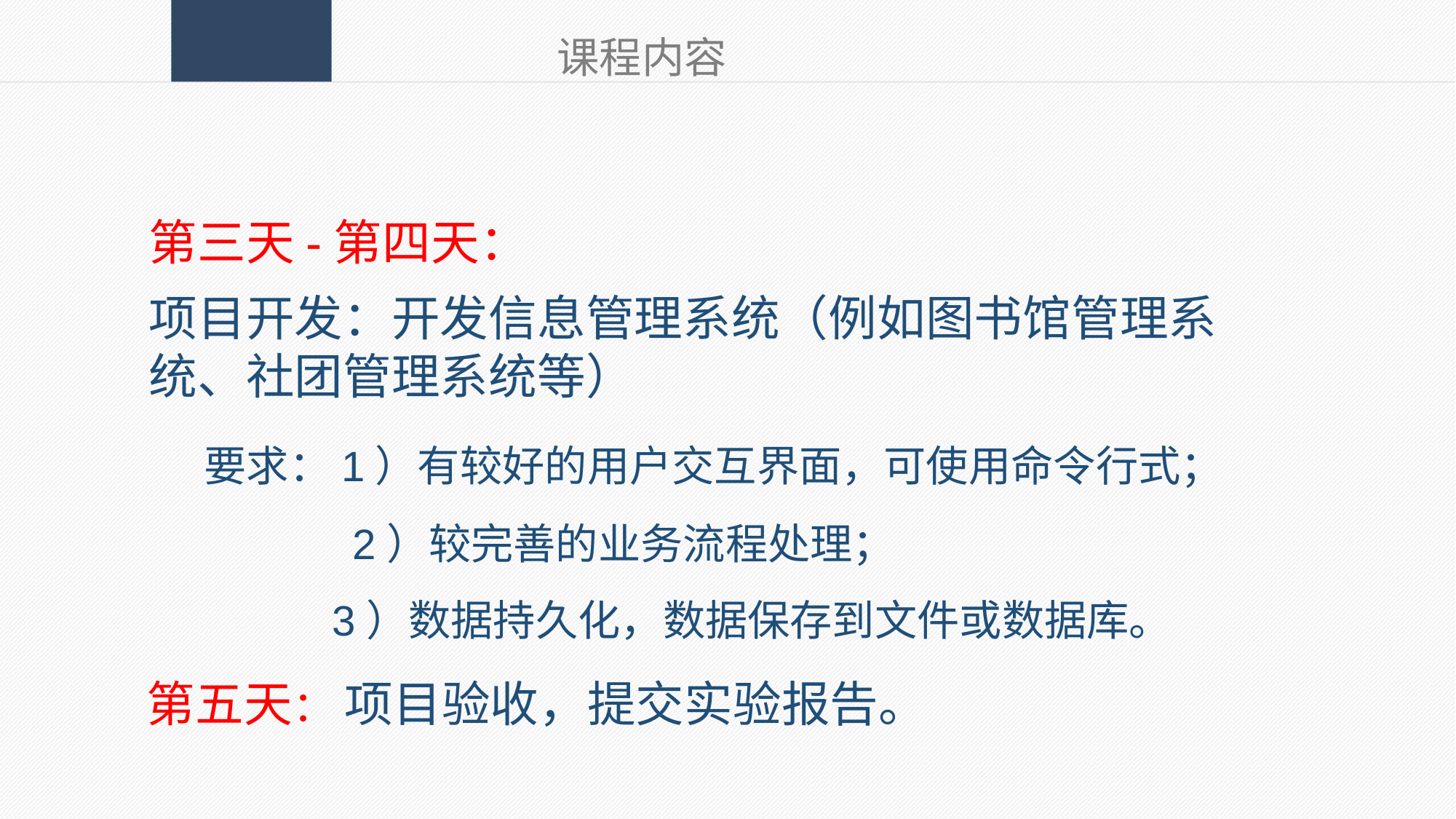

课程内容

第三天-第四天：
项目开发：开发信息管理系统（例如图书馆管理系统、社团管理系统等）
    要求：1）有较好的用户交互界面，可使用命令行式；
	        2）较完善的业务流程处理；
            3）数据持久化，数据保存到文件或数据库。
第五天： 项目验收，提交实验报告。